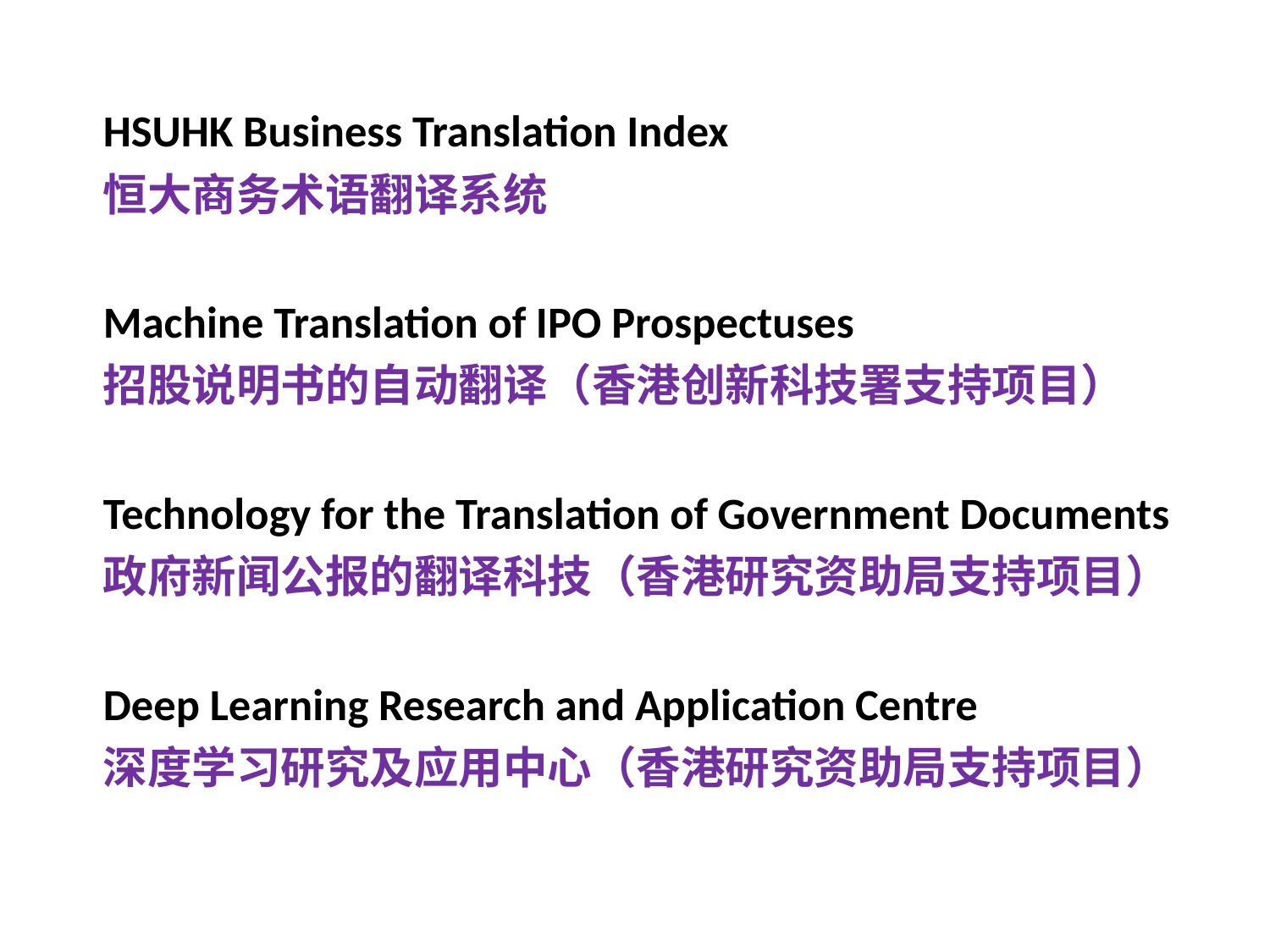

HSUHK Business Translation Index
恒大商务术语翻译系统

Machine Translation of IPO Prospectuses
招股说明书的自动翻译（香港创新科技署支持项目）

Technology for the Translation of Government Documents
政府新闻公报的翻译科技（香港研究资助局支持项目）

Deep Learning Research and Application Centre
深度学习研究及应用中心（香港研究资助局支持项目）